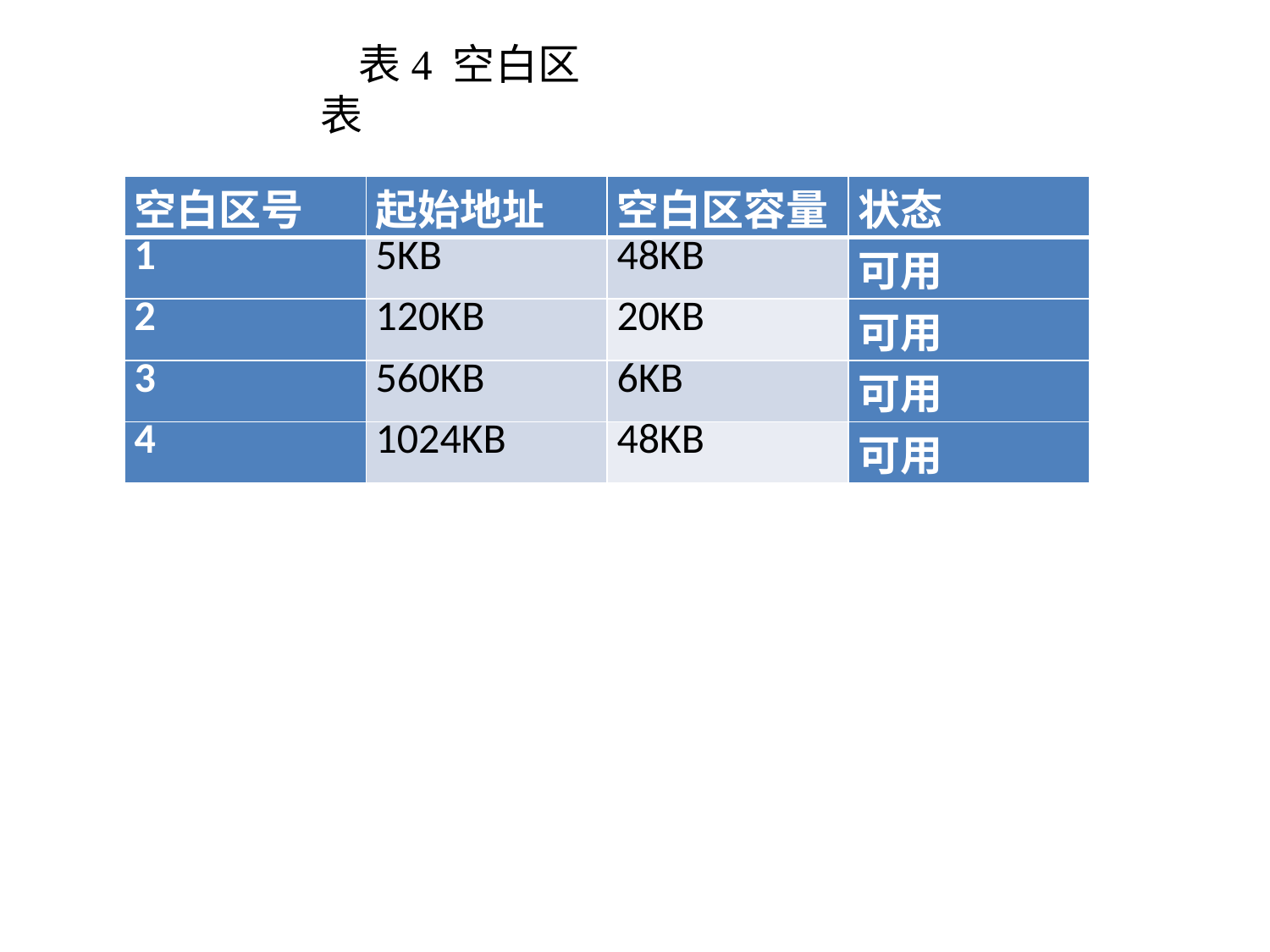

表4 空白区表

| 空白区号 | 起始地址 | 空白区容量 | 状态 |
| --- | --- | --- | --- |
| 1 | 5KB | 48KB | 可用 |
| 2 | 120KB | 20KB | 可用 |
| 3 | 560KB | 6KB | 可用 |
| 4 | 1024KB | 48KB | 可用 |